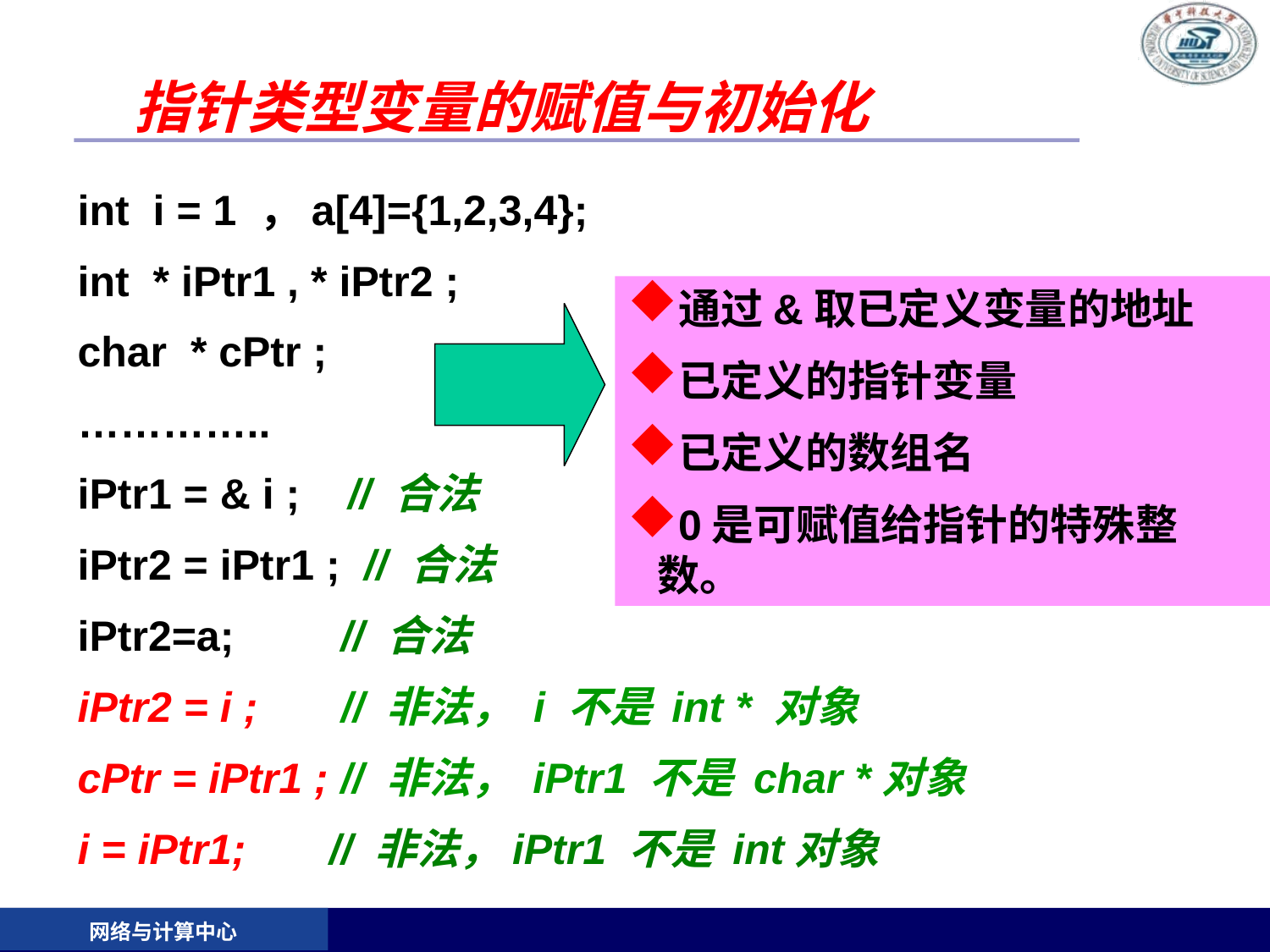

# 指针类型变量的赋值与初始化
int  i = 1 ，a[4]={1,2,3,4};
int  * iPtr1 , * iPtr2 ;
char  * cPtr ;
…………..
iPtr1 = & i ;    // 合法
iPtr2 = iPtr1 ;  // 合法
iPtr2=a;         // 合法
iPtr2 = i ;       // 非法， i 不是 int * 对象
cPtr = iPtr1 ; // 非法， iPtr1 不是 char *对象
i = iPtr1;       // 非法，iPtr1 不是 int对象

通过&取已定义变量的地址
已定义的指针变量
已定义的数组名
0是可赋值给指针的特殊整数。

网络与计算中心